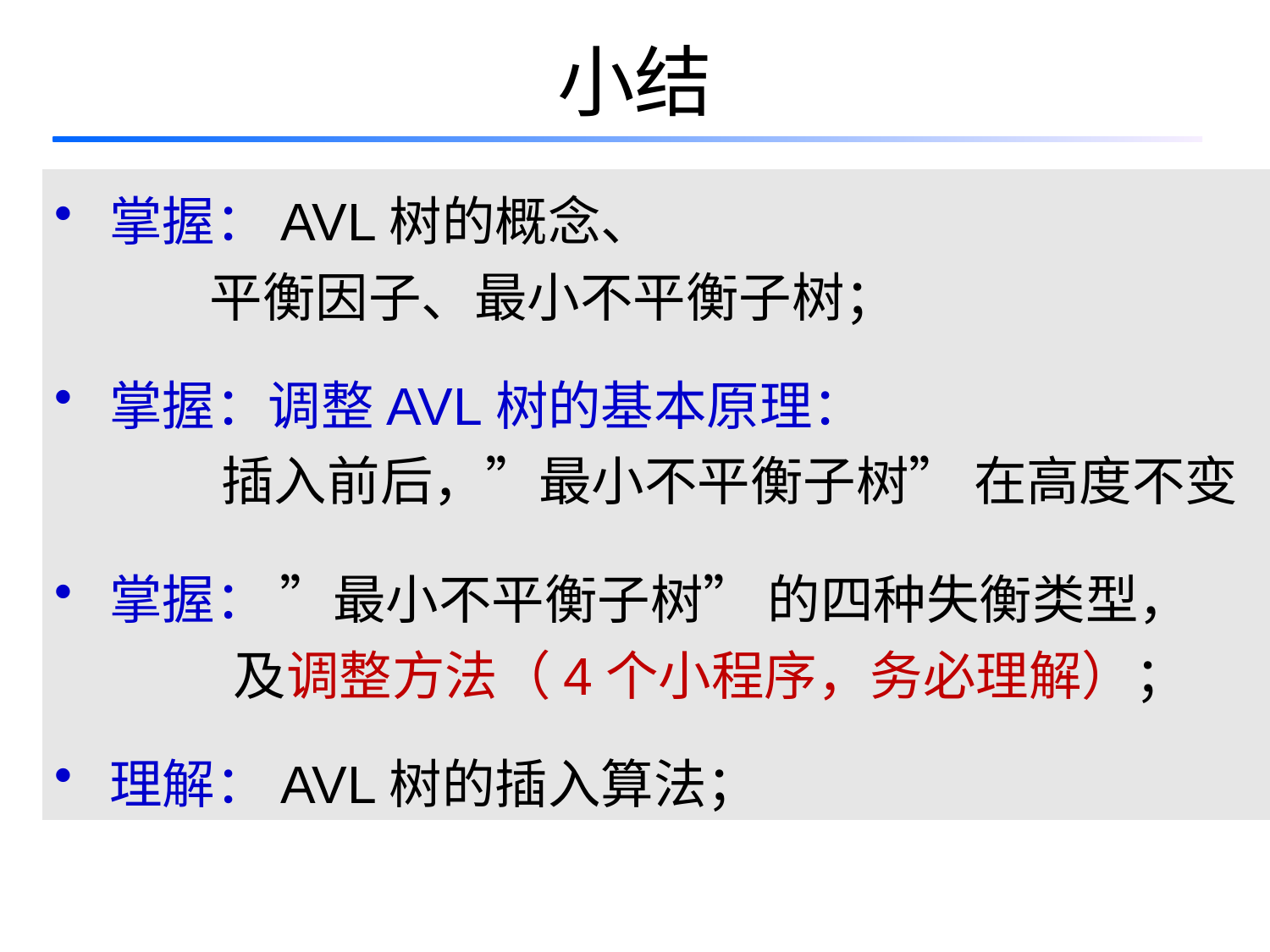

# 小结

 掌握：AVL树的概念、
            平衡因子、最小不平衡子树；
 掌握：调整AVL树的基本原理：
             插入前后，”最小不平衡子树” 在高度不变
 掌握： ”最小不平衡子树” 的四种失衡类型，
              及调整方法（4个小程序，务必理解）；
 理解：AVL树的插入算法；